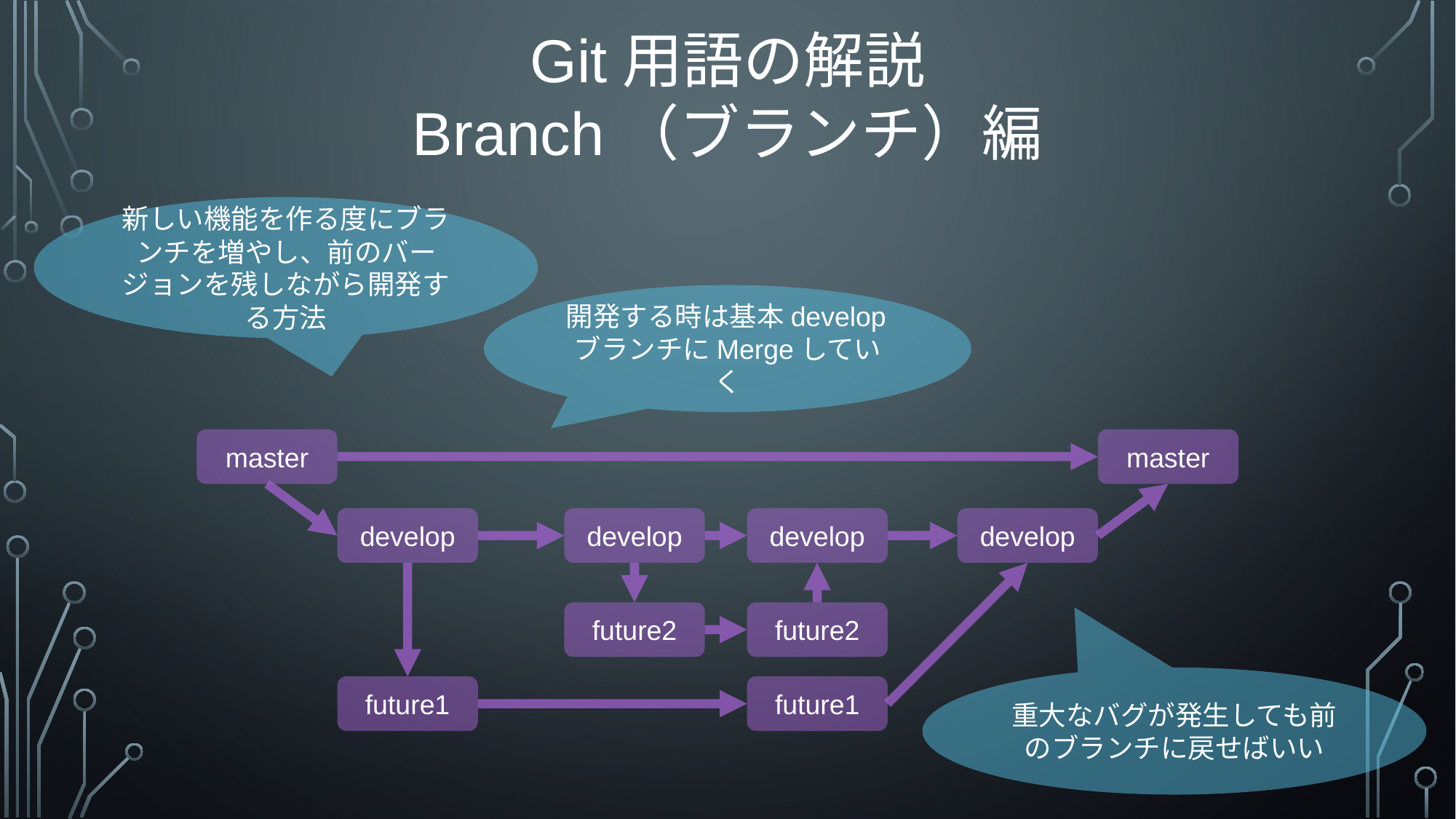

Git用語の解説
Branch（ブランチ）編
新しい機能を作る度にブランチを増やし、前のバージョンを残しながら開発する方法
開発する時は基本developブランチにMergeしていく
master
master
develop
develop
develop
develop
future2
future2
重大なバグが発生しても前のブランチに戻せばいい
future1
future1